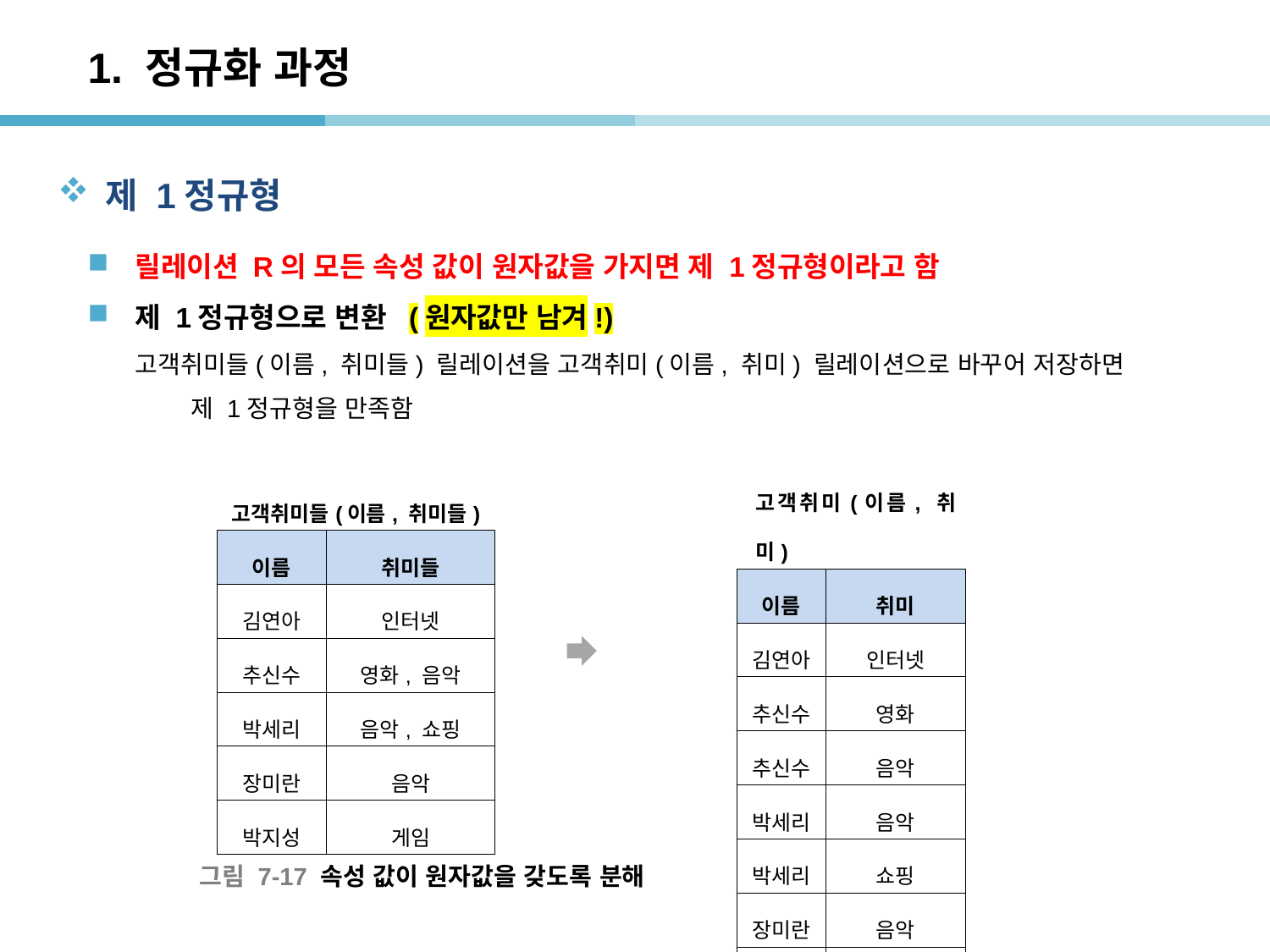

# 1. 정규화 과정
제 1정규형
릴레이션 R의 모든 속성 값이 원자값을 가지면 제 1정규형이라고 함
제 1정규형으로 변환  (원자값만 남겨!)
	고객취미들(이름, 취미들) 릴레이션을 고객취미(이름, 취미) 릴레이션으로 바꾸어 저장하면                 제 1정규형을 만족함
| 고객취미(이름, 취미) |  |
| --- | --- |
| 이름 | 취미 |
| 김연아 | 인터넷 |
| 추신수 | 영화 |
| 추신수 | 음악 |
| 박세리 | 음악 |
| 박세리 | 쇼핑 |
| 장미란 | 음악 |
| 박지성 | 게임 |
| 고객취미들(이름, 취미들) |  |
| --- | --- |
| 이름 | 취미들 |
| 김연아 | 인터넷 |
| 추신수 | 영화, 음악 |
| 박세리 | 음악, 쇼핑 |
| 장미란 | 음악 |
| 박지성 | 게임 |

그림 7-17 속성 값이 원자값을 갖도록 분해